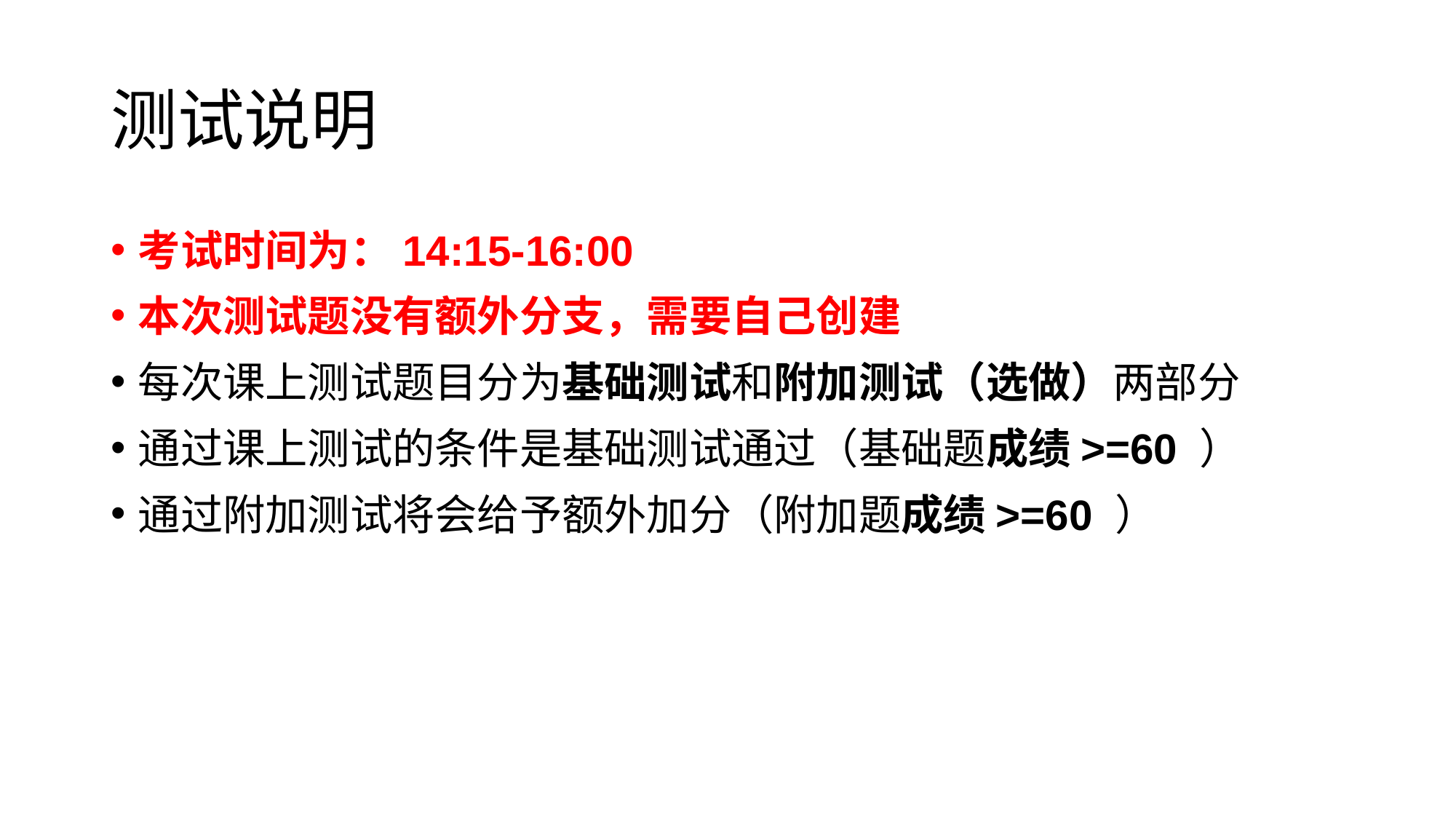

# 测试说明
考试时间为：14:15-16:00
本次测试题没有额外分支，需要自己创建
每次课上测试题目分为基础测试和附加测试（选做）两部分
通过课上测试的条件是基础测试通过（基础题成绩>=60 ）
通过附加测试将会给予额外加分（附加题成绩>=60 ）